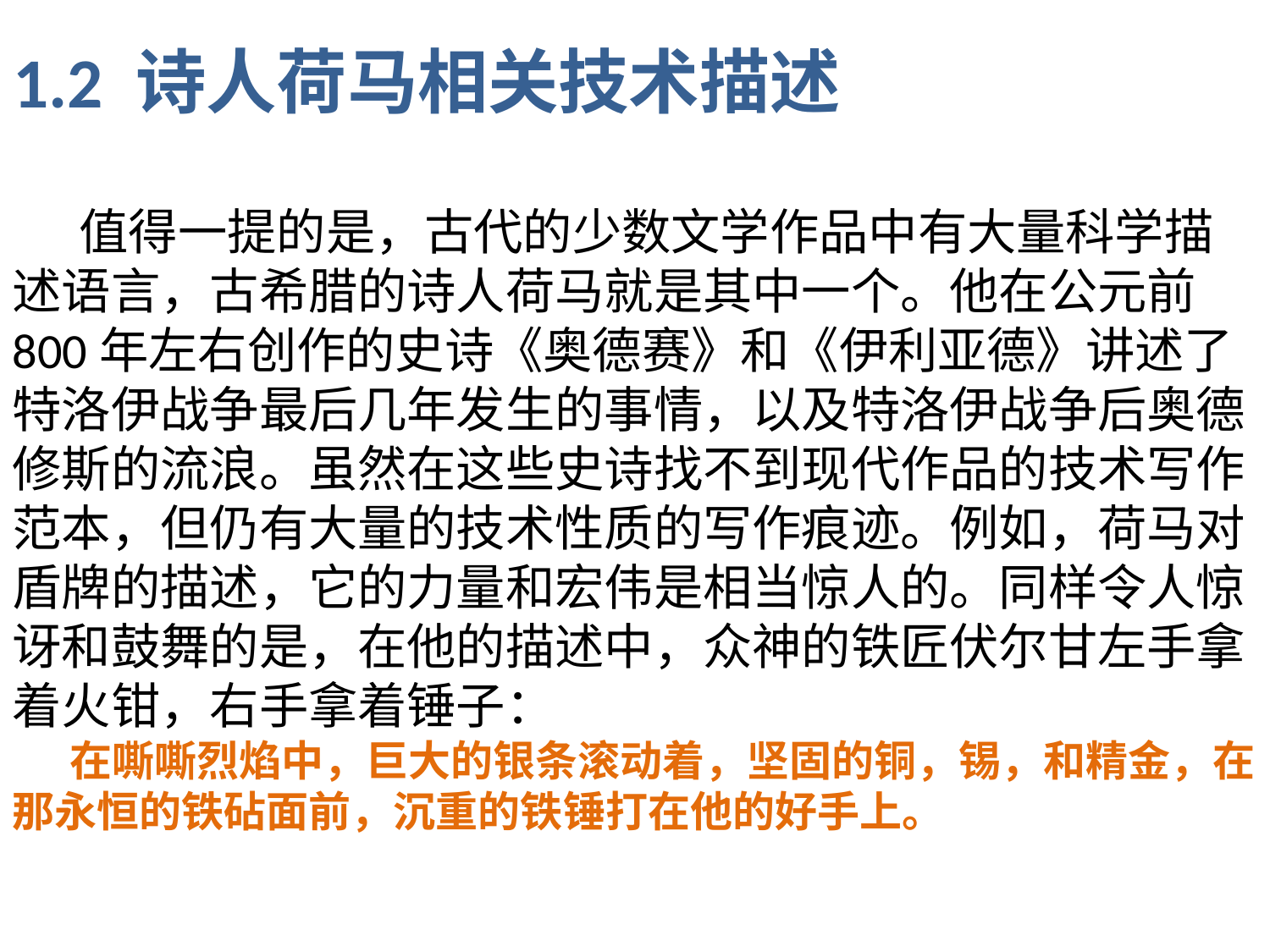

# 1.2 诗人荷马相关技术描述
     值得一提的是，古代的少数文学作品中有大量科学描述语言，古希腊的诗人荷马就是其中一个。他在公元前800年左右创作的史诗《奥德赛》和《伊利亚德》讲述了特洛伊战争最后几年发生的事情，以及特洛伊战争后奥德修斯的流浪。虽然在这些史诗找不到现代作品的技术写作范本，但仍有大量的技术性质的写作痕迹。例如，荷马对盾牌的描述，它的力量和宏伟是相当惊人的。同样令人惊讶和鼓舞的是，在他的描述中，众神的铁匠伏尔甘左手拿着火钳，右手拿着锤子：
     在嘶嘶烈焰中，巨大的银条滚动着，坚固的铜，锡，和精金，在那永恒的铁砧面前，沉重的铁锤打在他的好手上。